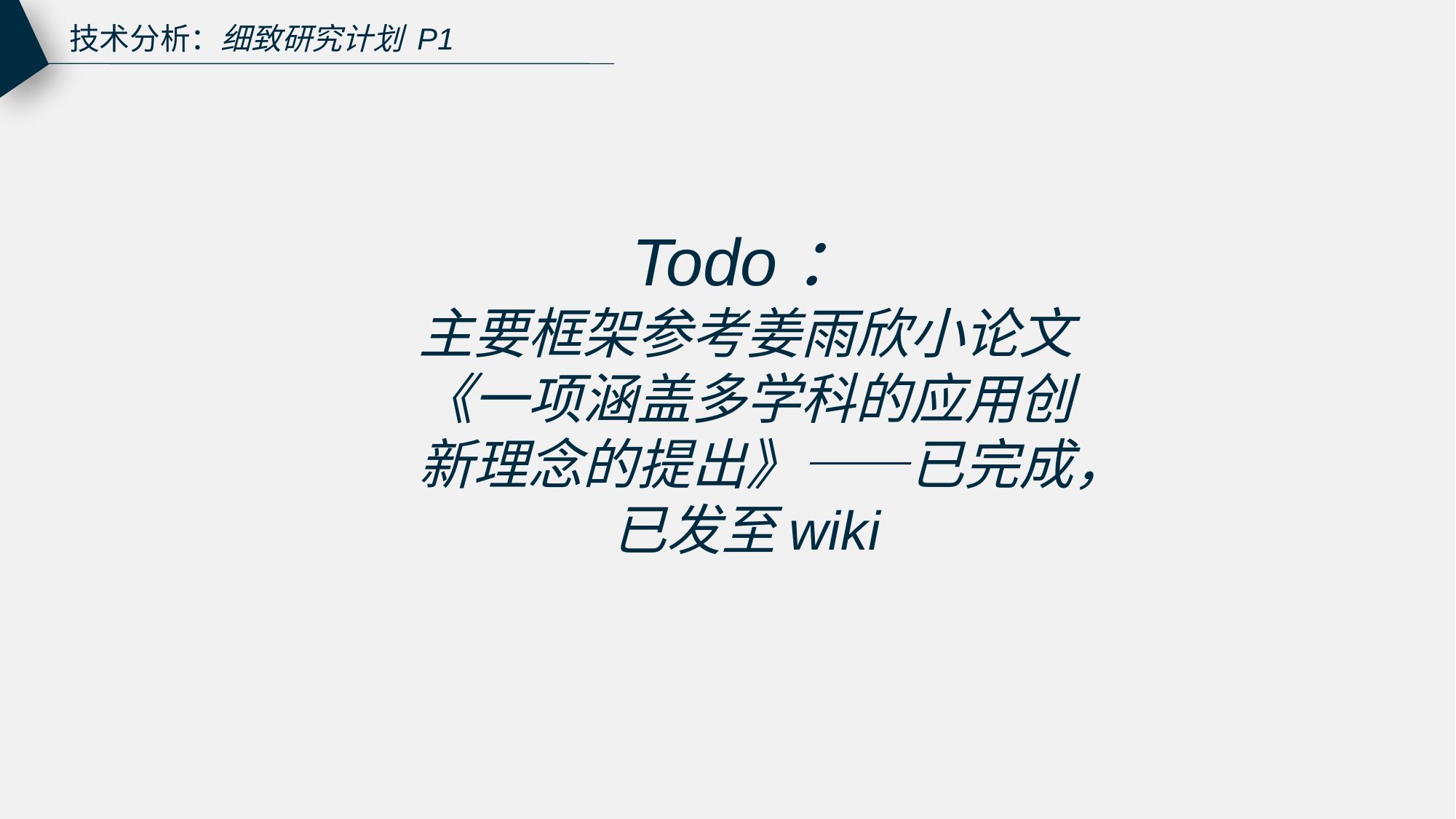

技术分析：细致研究计划 P1

Todo：
主要框架参考姜雨欣小论文《一项涵盖多学科的应用创新理念的提出》——已完成，已发至wiki